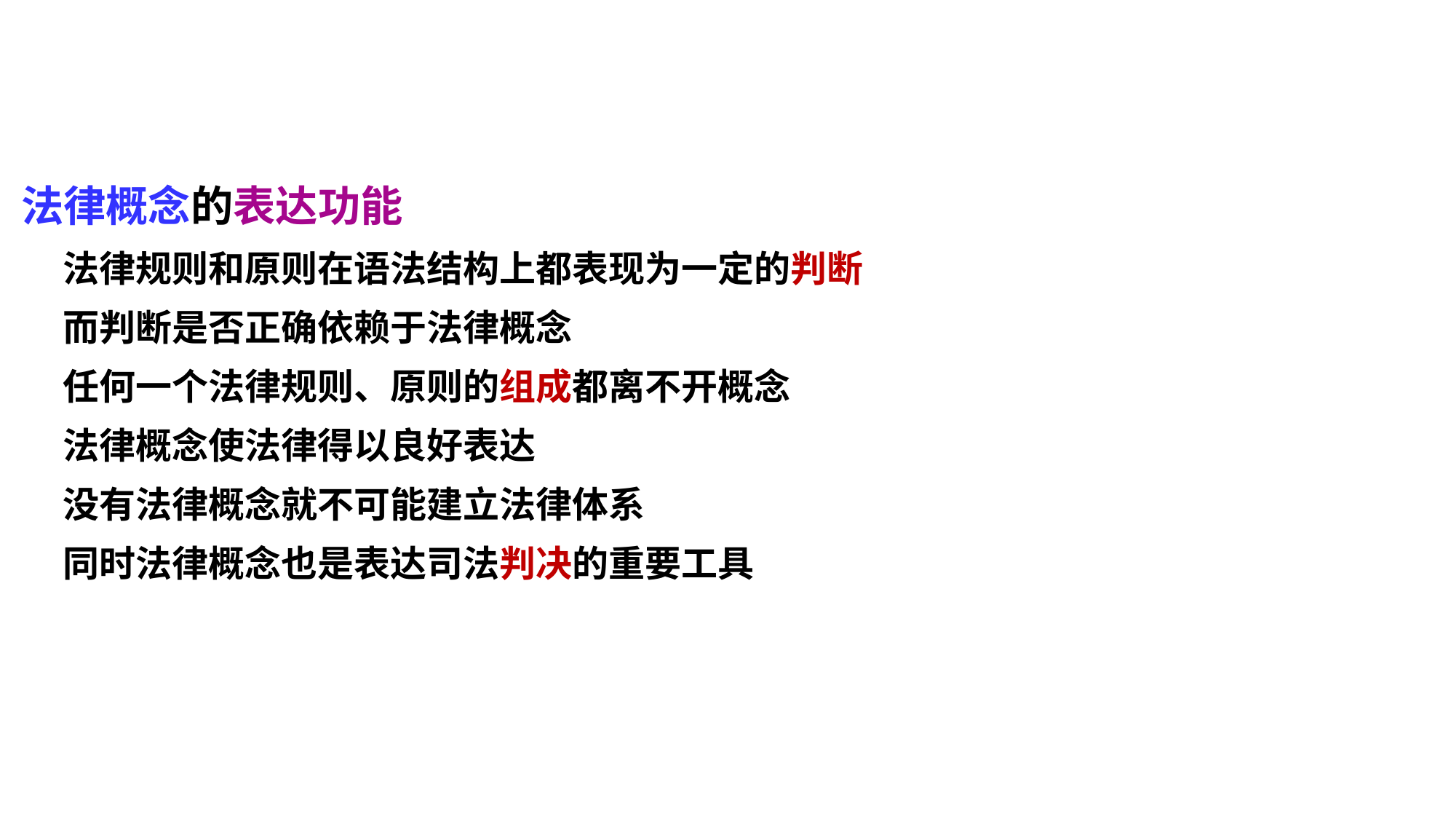

法律概念的表达功能
    法律规则和原则在语法结构上都表现为一定的判断
    而判断是否正确依赖于法律概念
    任何一个法律规则、原则的组成都离不开概念
    法律概念使法律得以良好表达
    没有法律概念就不可能建立法律体系
    同时法律概念也是表达司法判决的重要工具